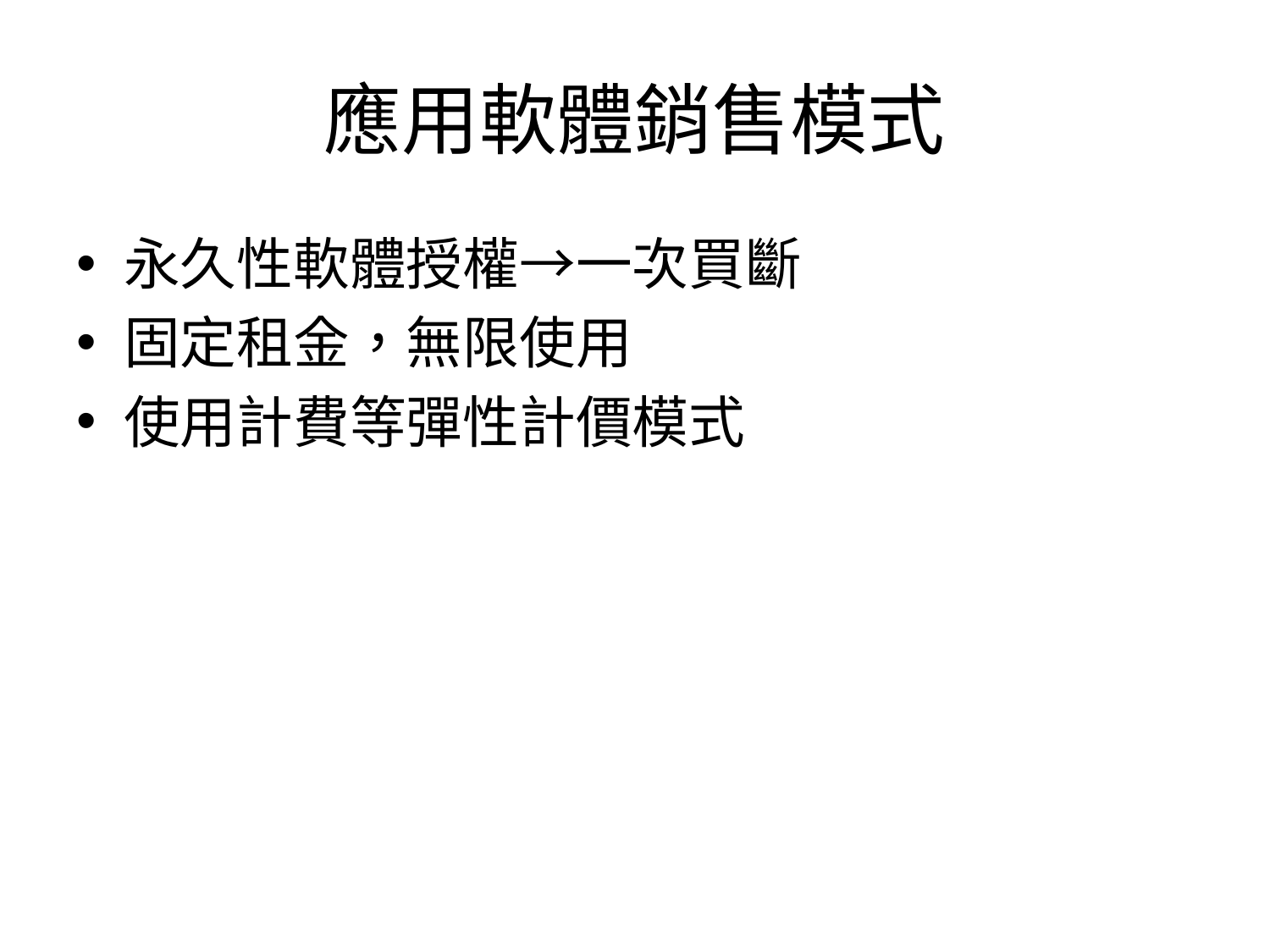

# 應用軟體銷售模式
永久性軟體授權→一次買斷
固定租金，無限使用
使用計費等彈性計價模式